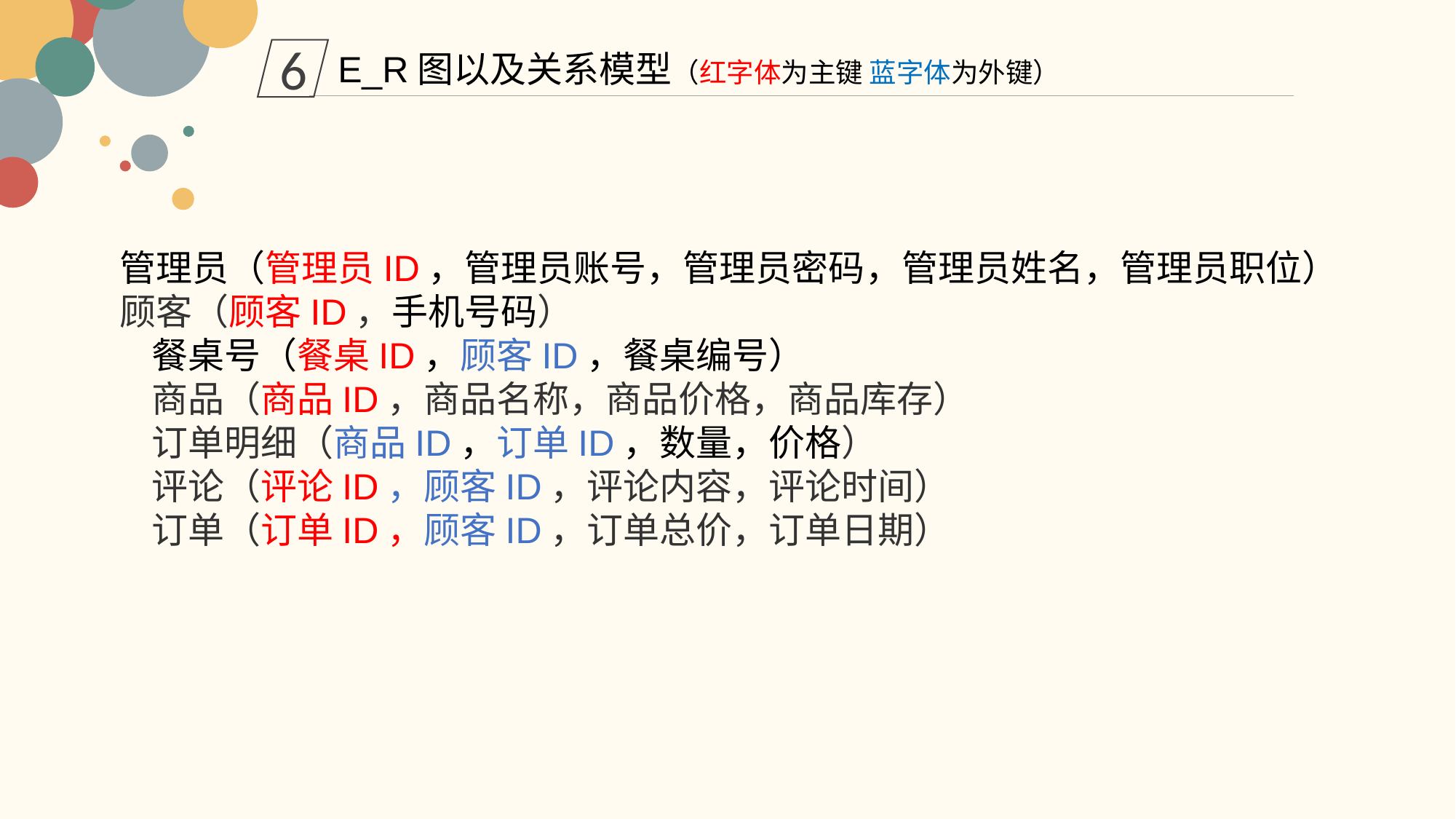

6
E_R图以及关系模型（红字体为主键 蓝字体为外键）
	管理员（管理员ID，管理员账号，管理员密码，管理员姓名，管理员职位）
	顾客（顾客ID，手机号码）
	餐桌号（餐桌ID，顾客ID，餐桌编号）
	商品（商品ID，商品名称，商品价格，商品库存）
	订单明细（商品ID，订单ID，数量，价格）
	评论（评论ID，顾客ID，评论内容，评论时间）
	订单（订单ID，顾客ID，订单总价，订单日期）